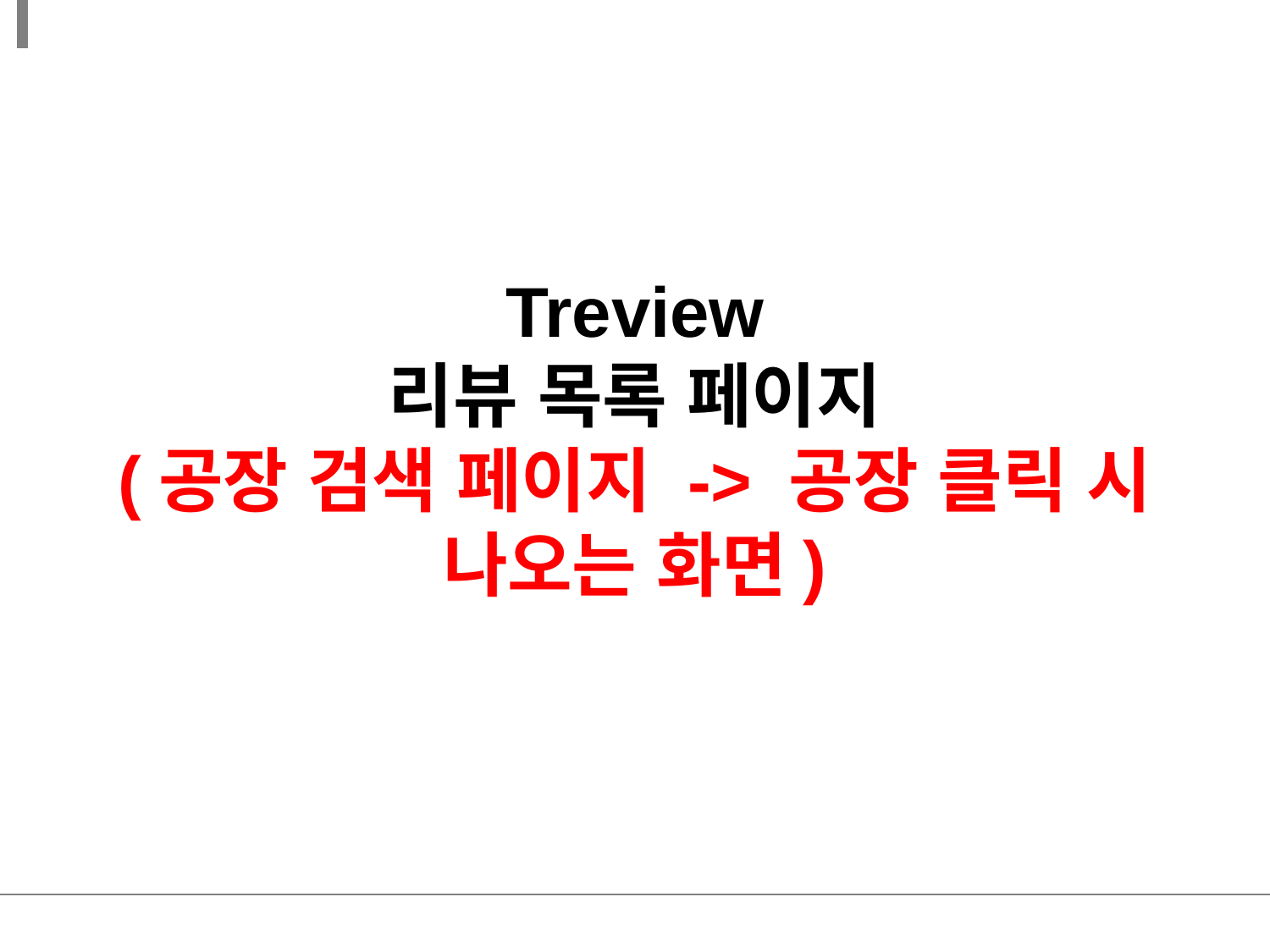

Treview
리뷰 목록 페이지
(공장 검색 페이지 -> 공장 클릭 시 나오는 화면)